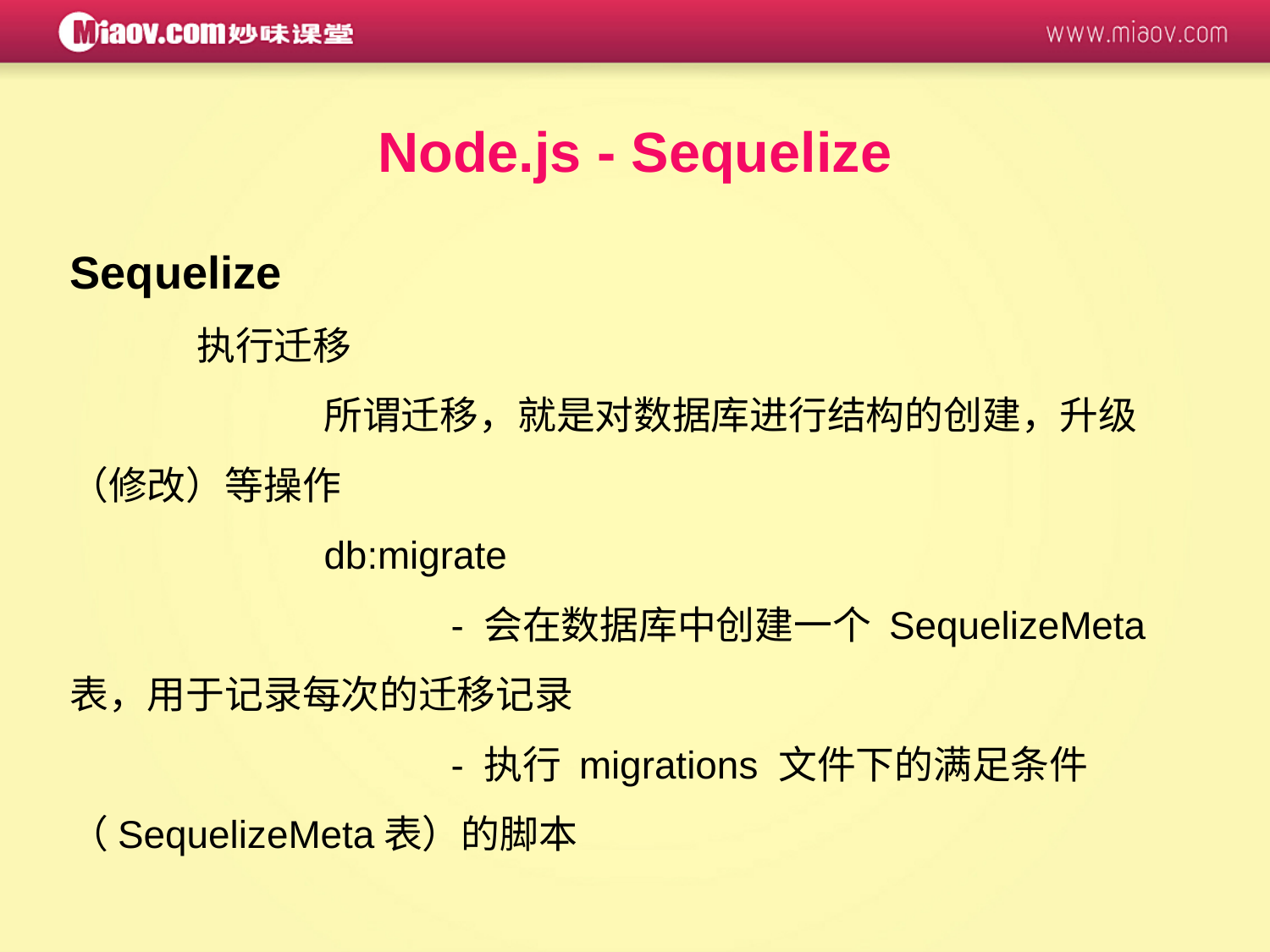

Node.js - Sequelize
Sequelize
	执行迁移
		所谓迁移，就是对数据库进行结构的创建，升级（修改）等操作
		db:migrate
			- 会在数据库中创建一个 SequelizeMeta 表，用于记录每次的迁移记录
			- 执行 migrations 文件下的满足条件（SequelizeMeta表）的脚本